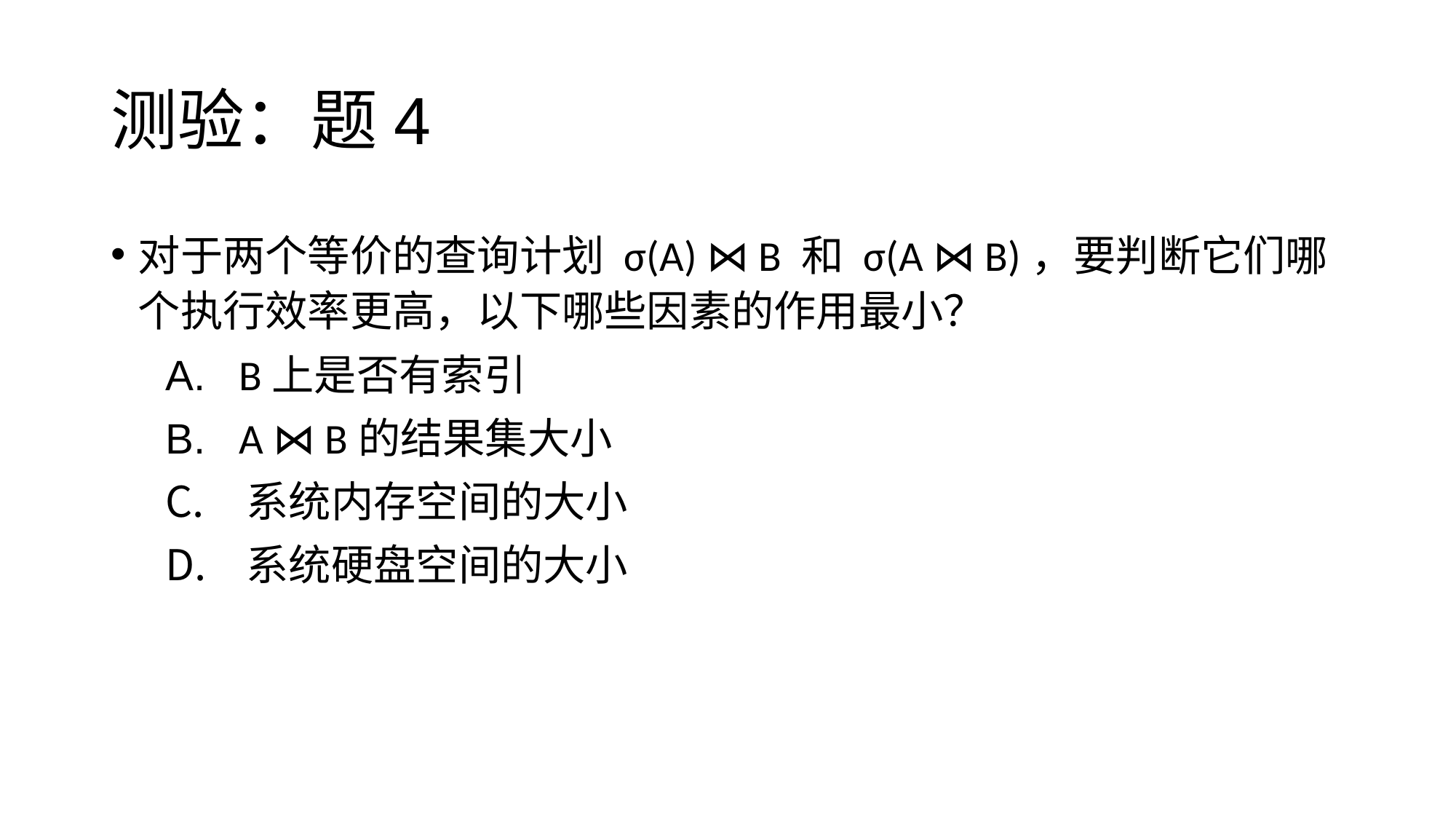

# 测验：题4
对于两个等价的查询计划 σ(A) ⋈ B 和 σ(A ⋈ B)，要判断它们哪个执行效率更高，以下哪些因素的作用最小？
 B上是否有索引
 A ⋈ B的结果集大小
 系统内存空间的大小
 系统硬盘空间的大小